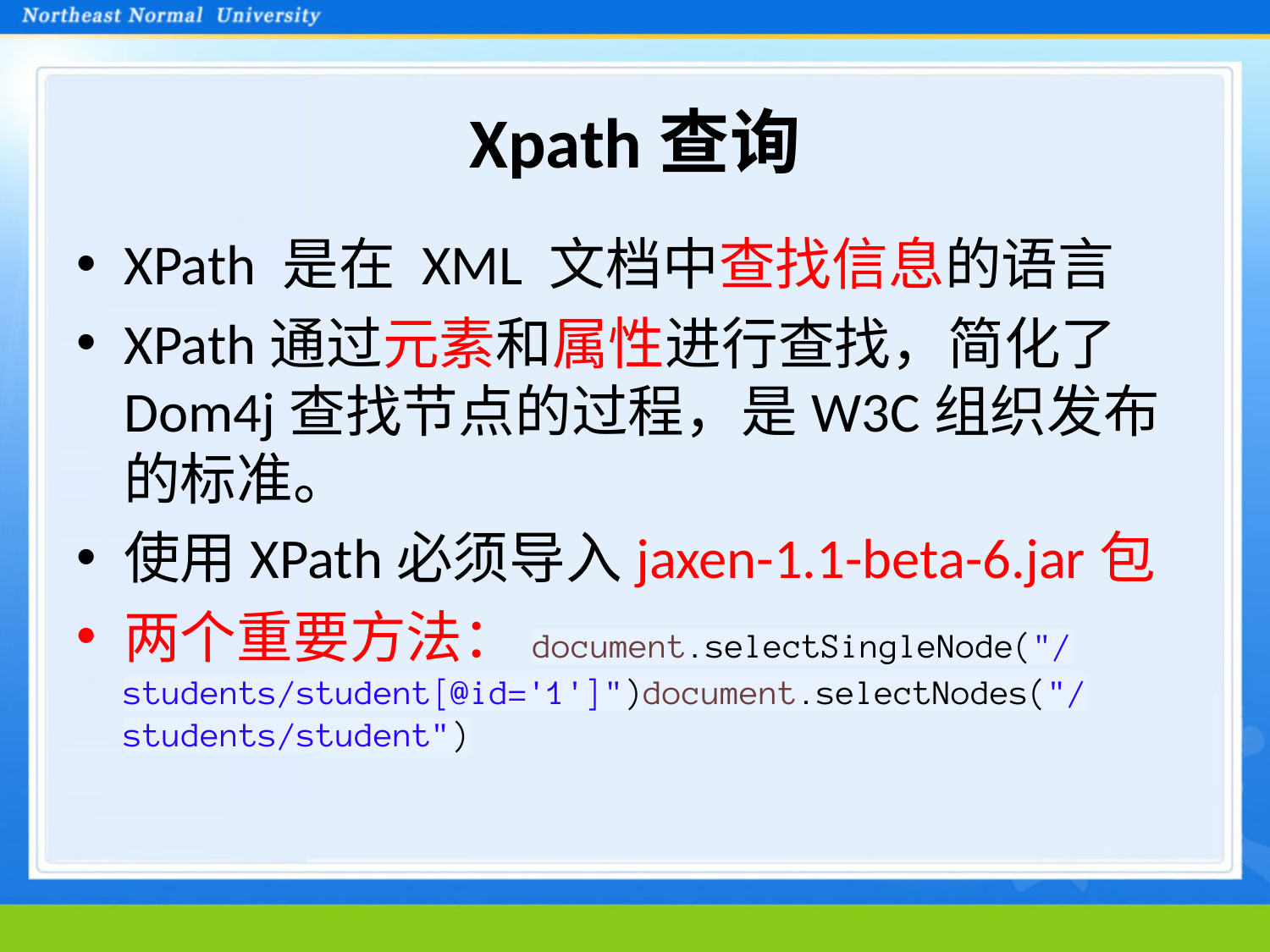

# Xpath查询
XPath 是在 XML 文档中查找信息的语言
XPath通过元素和属性进行查找，简化了Dom4j查找节点的过程，是W3C组织发布的标准。
使用XPath必须导入jaxen-1.1-beta-6.jar包
两个重要方法：document.selectSingleNode("/students/student[@id='1']")document.selectNodes("/students/student")